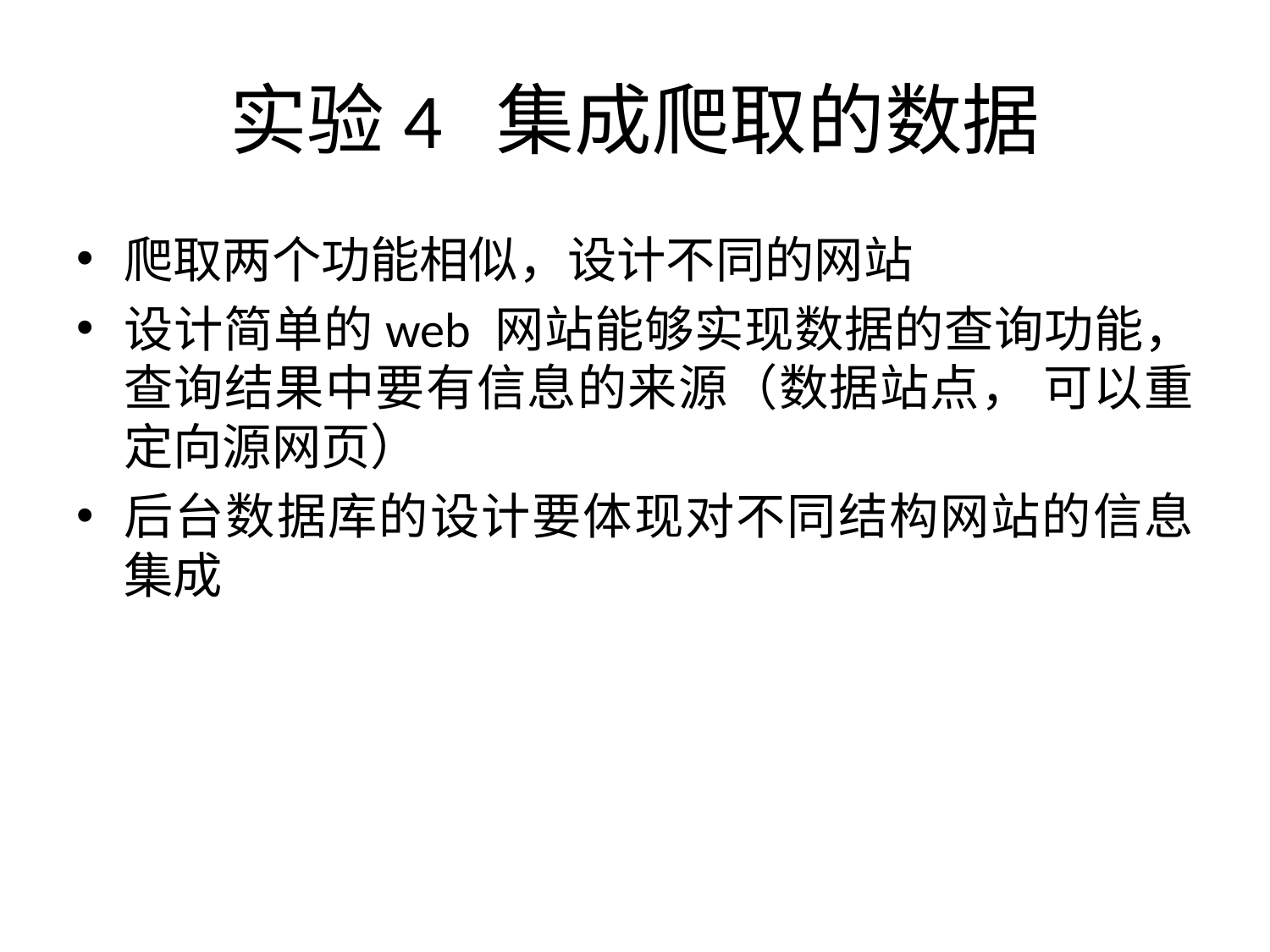

# 实验4  集成爬取的数据
爬取两个功能相似，设计不同的网站
设计简单的web 网站能够实现数据的查询功能，查询结果中要有信息的来源（数据站点， 可以重定向源网页）
后台数据库的设计要体现对不同结构网站的信息集成